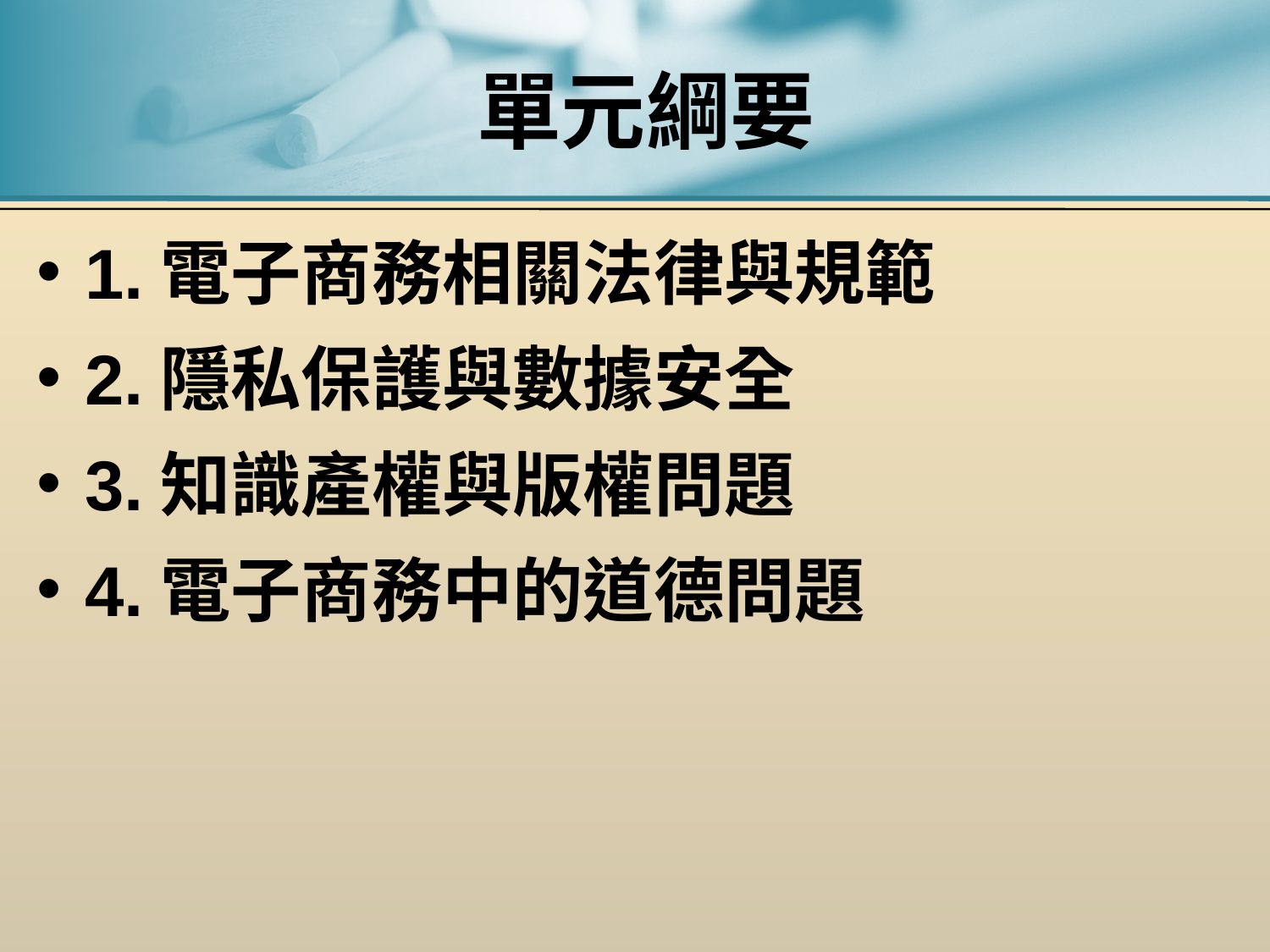

# 單元綱要
1.電子商務相關法律與規範
2.隱私保護與數據安全
3.知識產權與版權問題
4.電子商務中的道德問題